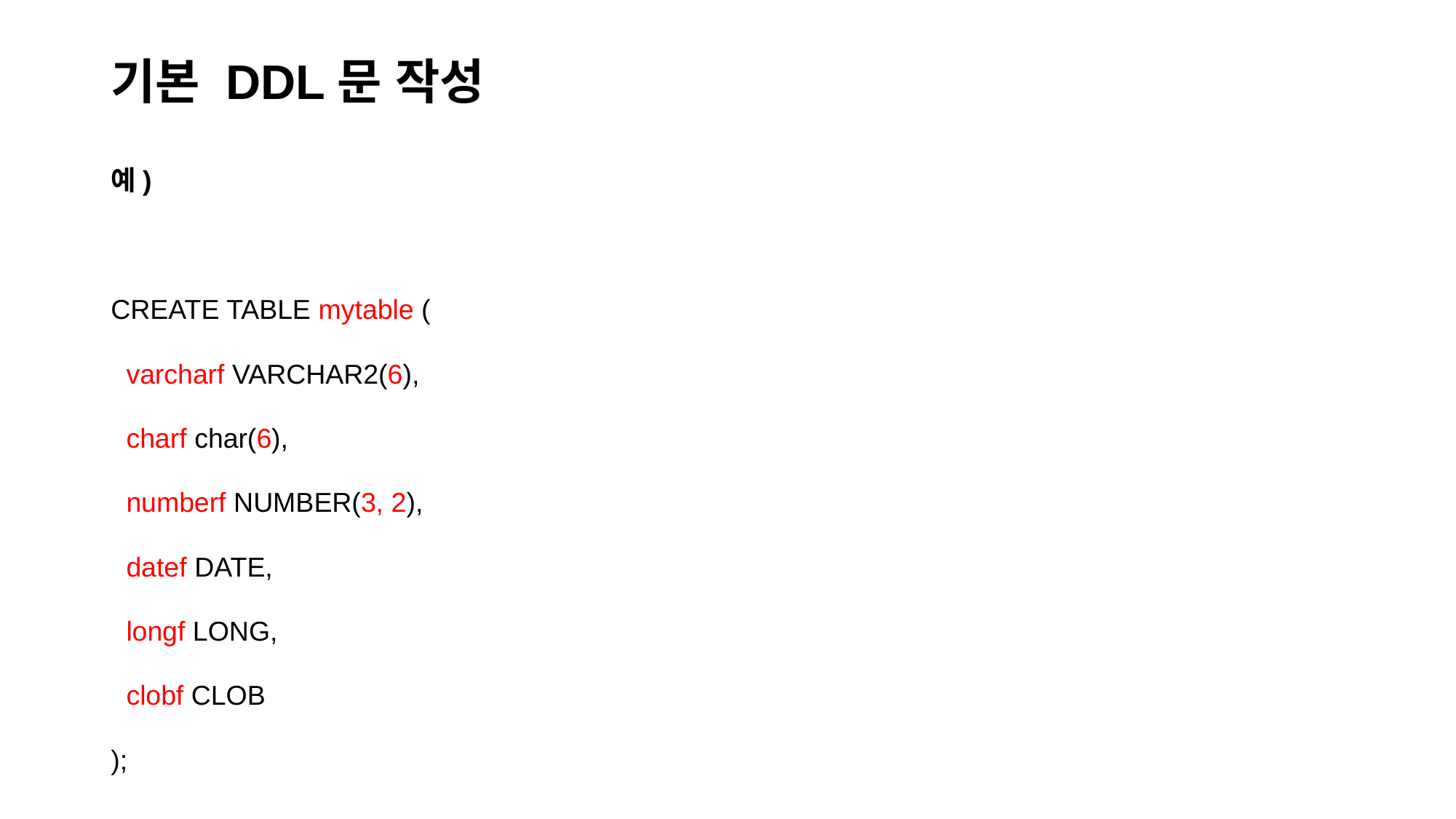

# 기본 DDL문 작성
예)

CREATE TABLE mytable (
  varcharf VARCHAR2(6),
  charf char(6),
  numberf NUMBER(3, 2),
  datef DATE,
  longf LONG,
  clobf CLOB
);